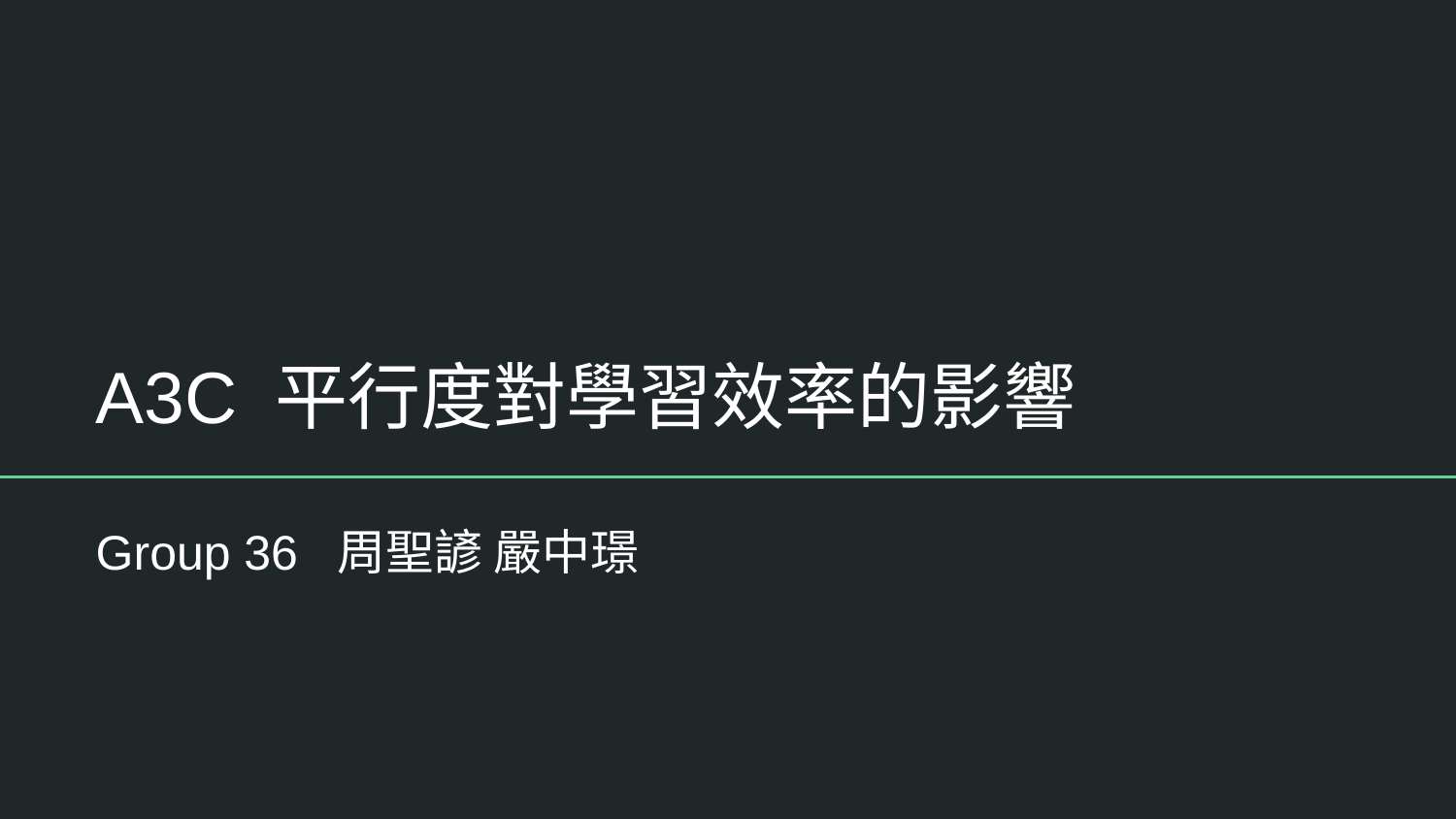

# A3C 平行度對學習效率的影響
Group 36  周聖諺 嚴中璟